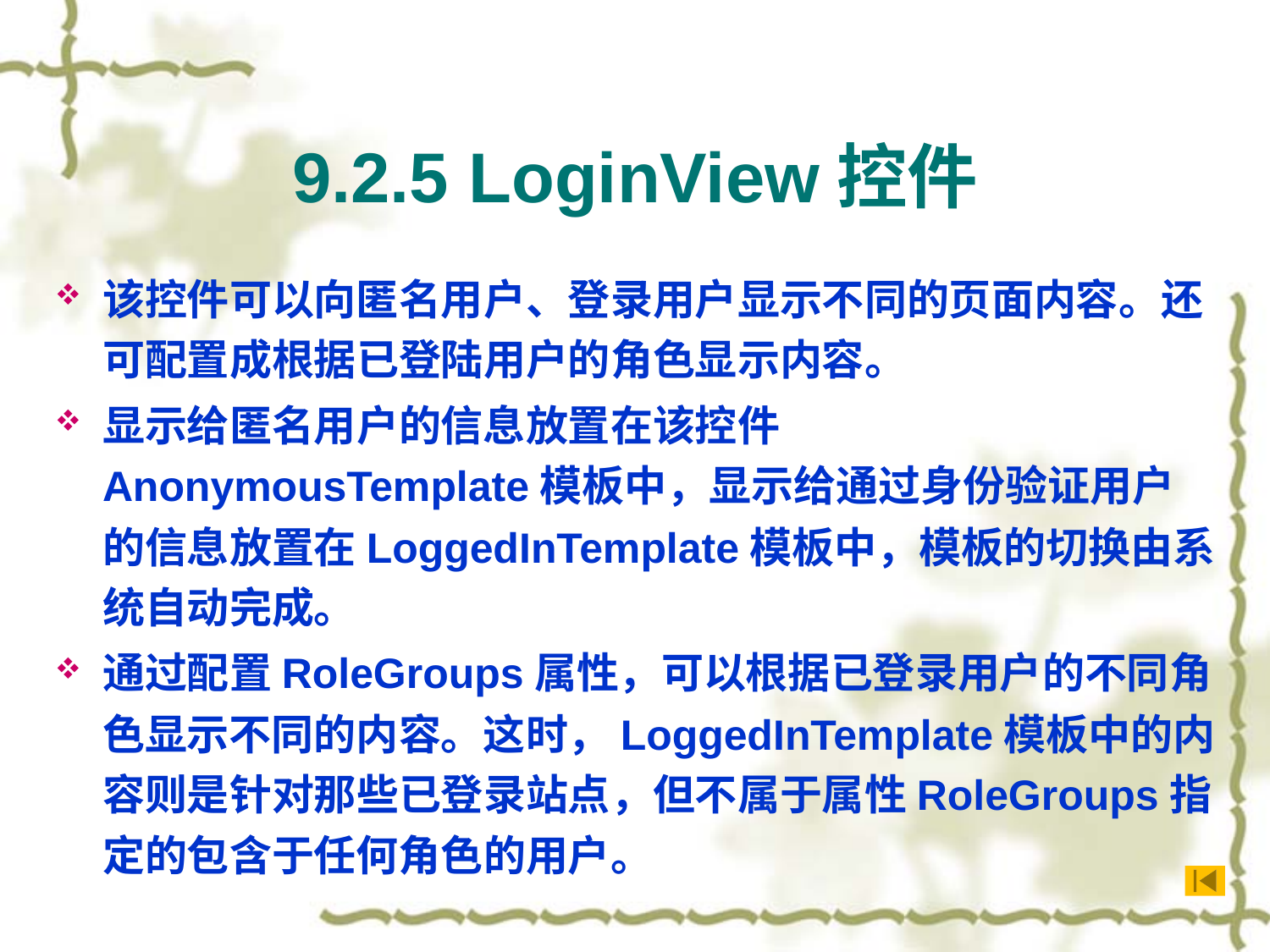

# 9.2.5 LoginView控件
该控件可以向匿名用户、登录用户显示不同的页面内容。还可配置成根据已登陆用户的角色显示内容。
显示给匿名用户的信息放置在该控件AnonymousTemplate模板中，显示给通过身份验证用户的信息放置在LoggedInTemplate模板中，模板的切换由系统自动完成。
通过配置RoleGroups属性，可以根据已登录用户的不同角色显示不同的内容。这时，LoggedInTemplate模板中的内容则是针对那些已登录站点，但不属于属性RoleGroups指定的包含于任何角色的用户。